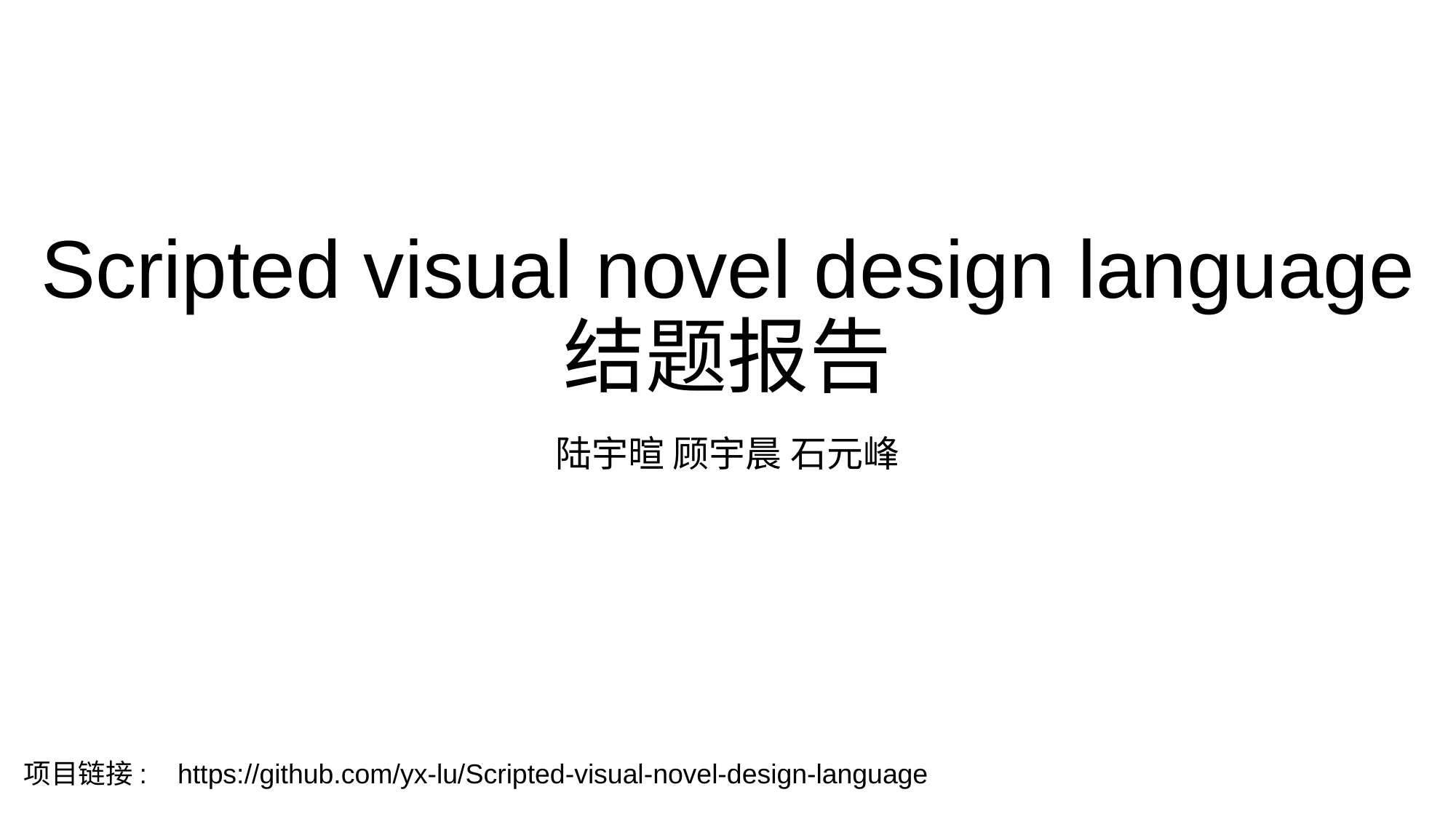

# Scripted visual novel design language 结题报告
陆宇暄 顾宇晨 石元峰
 项目链接:    https://github.com/yx-lu/Scripted-visual-novel-design-language